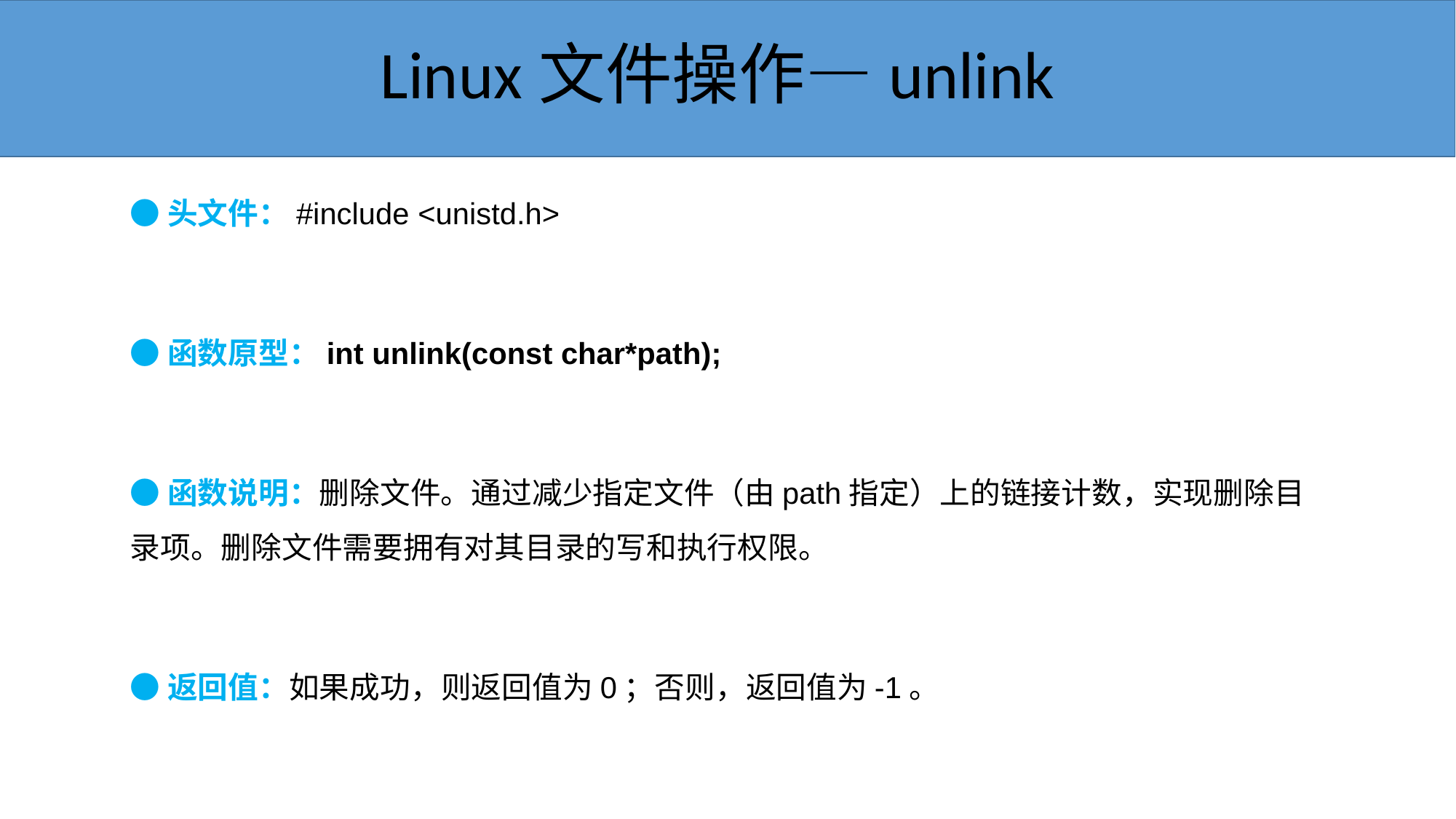

Linux文件操作—unlink
●头文件：#include <unistd.h>

●函数原型：int unlink(const char*path);

●函数说明：删除文件。通过减少指定文件（由path指定）上的链接计数，实现删除目录项。删除文件需要拥有对其目录的写和执行权限。

●返回值：如果成功，则返回值为0；否则，返回值为-1。